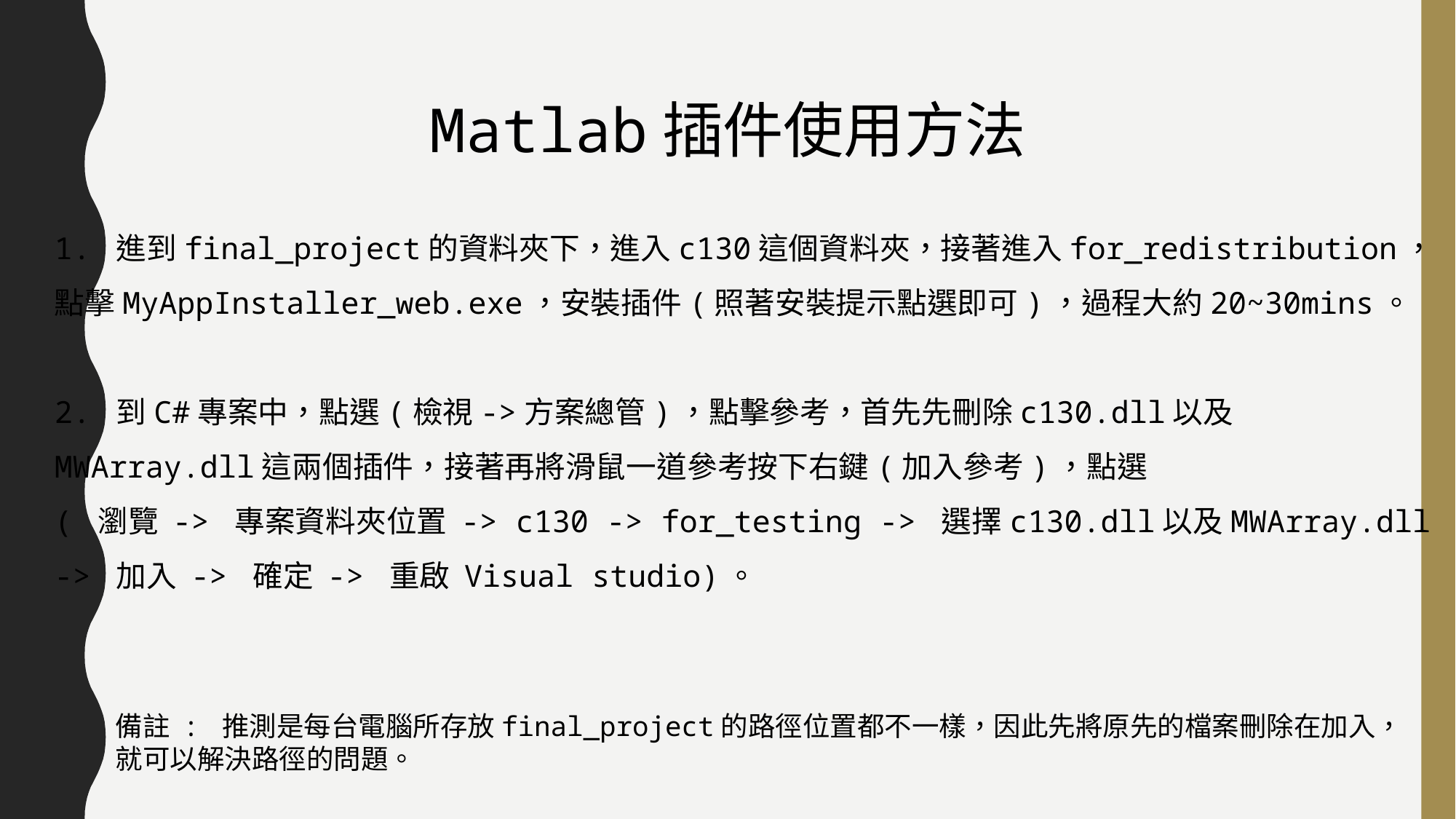

Matlab插件使用方法
1. 進到final_project的資料夾下，進入c130這個資料夾，接著進入for_redistribution，
點擊MyAppInstaller_web.exe，安裝插件(照著安裝提示點選即可)，過程大約20~30mins。

2. 到C#專案中，點選(檢視->方案總管)，點擊參考，首先先刪除c130.dll以及
MWArray.dll這兩個插件，接著再將滑鼠一道參考按下右鍵(加入參考)，點選
( 瀏覽 -> 專案資料夾位置 -> c130 -> for_testing -> 選擇c130.dll以及MWArray.dll
-> 加入 -> 確定 -> 重啟 Visual studio)。

備註 : 推測是每台電腦所存放final_project的路徑位置都不一樣，因此先將原先的檔案刪除在加入，
就可以解決路徑的問題。